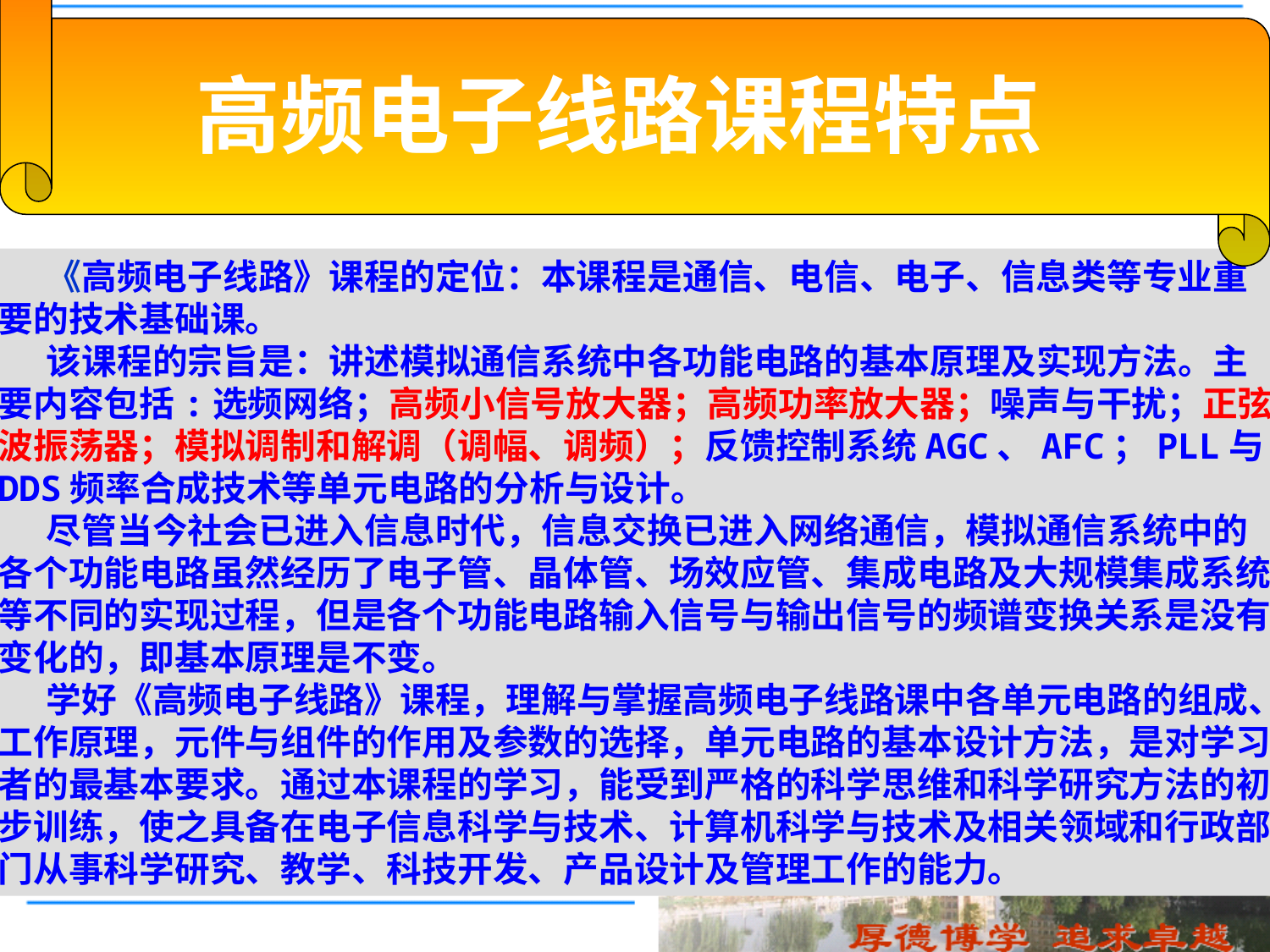

高频电子线路课程特点
《高频电子线路》课程的定位：本课程是通信、电信、电子、信息类等专业重要的技术基础课。
该课程的宗旨是：讲述模拟通信系统中各功能电路的基本原理及实现方法。主要内容包括:选频网络；高频小信号放大器；高频功率放大器；噪声与干扰；正弦波振荡器；模拟调制和解调（调幅、调频）；反馈控制系统AGC、AFC；PLL与DDS频率合成技术等单元电路的分析与设计。
尽管当今社会已进入信息时代，信息交换已进入网络通信，模拟通信系统中的各个功能电路虽然经历了电子管、晶体管、场效应管、集成电路及大规模集成系统等不同的实现过程，但是各个功能电路输入信号与输出信号的频谱变换关系是没有变化的，即基本原理是不变。
学好《高频电子线路》课程，理解与掌握高频电子线路课中各单元电路的组成、工作原理，元件与组件的作用及参数的选择，单元电路的基本设计方法，是对学习者的最基本要求。通过本课程的学习，能受到严格的科学思维和科学研究方法的初步训练，使之具备在电子信息科学与技术、计算机科学与技术及相关领域和行政部门从事科学研究、教学、科技开发、产品设计及管理工作的能力。